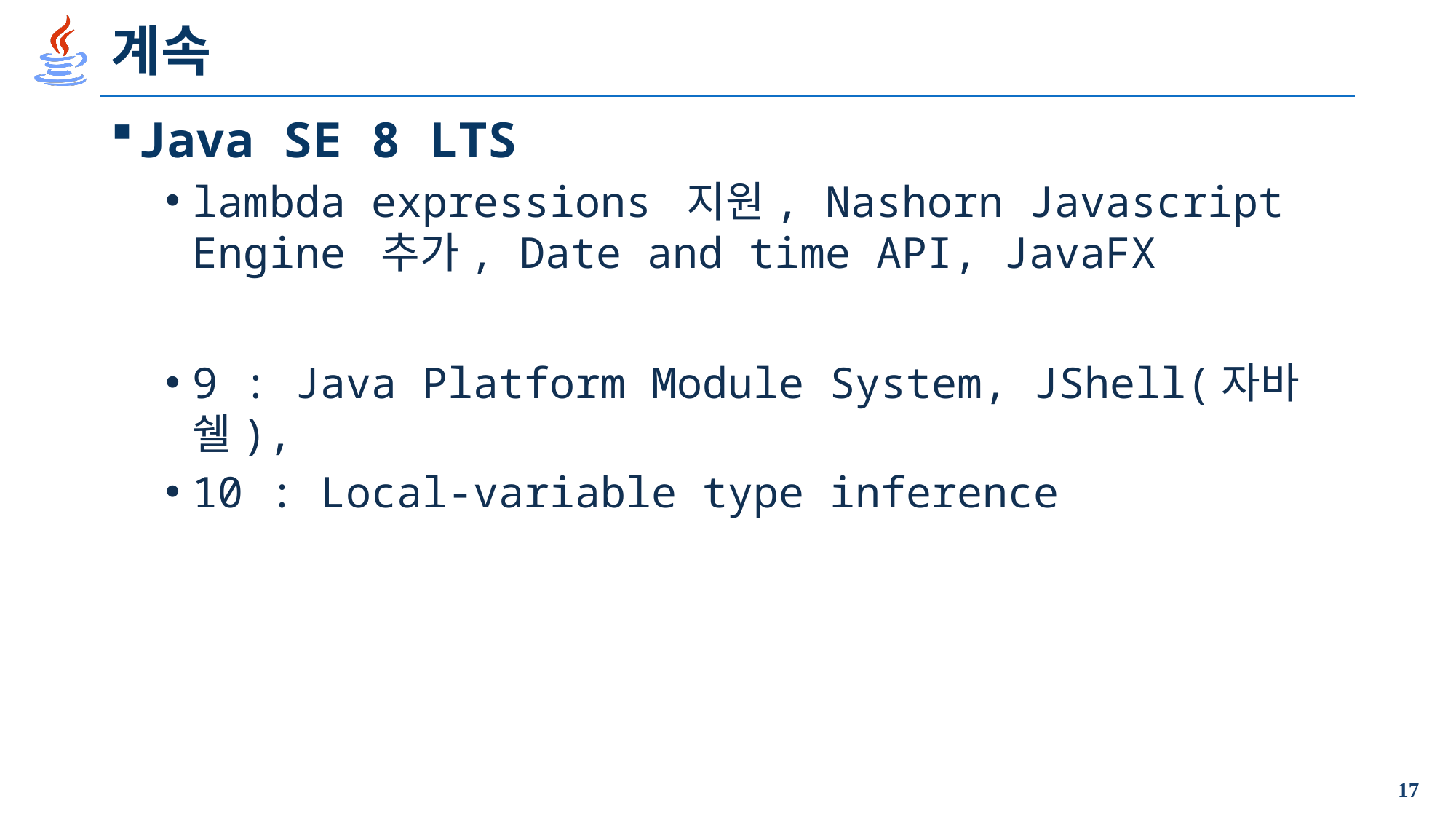

# 계속
Java SE 8 LTS
lambda expressions 지원, Nashorn Javascript Engine 추가, Date and time API, JavaFX

9 : Java Platform Module System, JShell(자바 쉘),
10 : Local-variable type inference
17